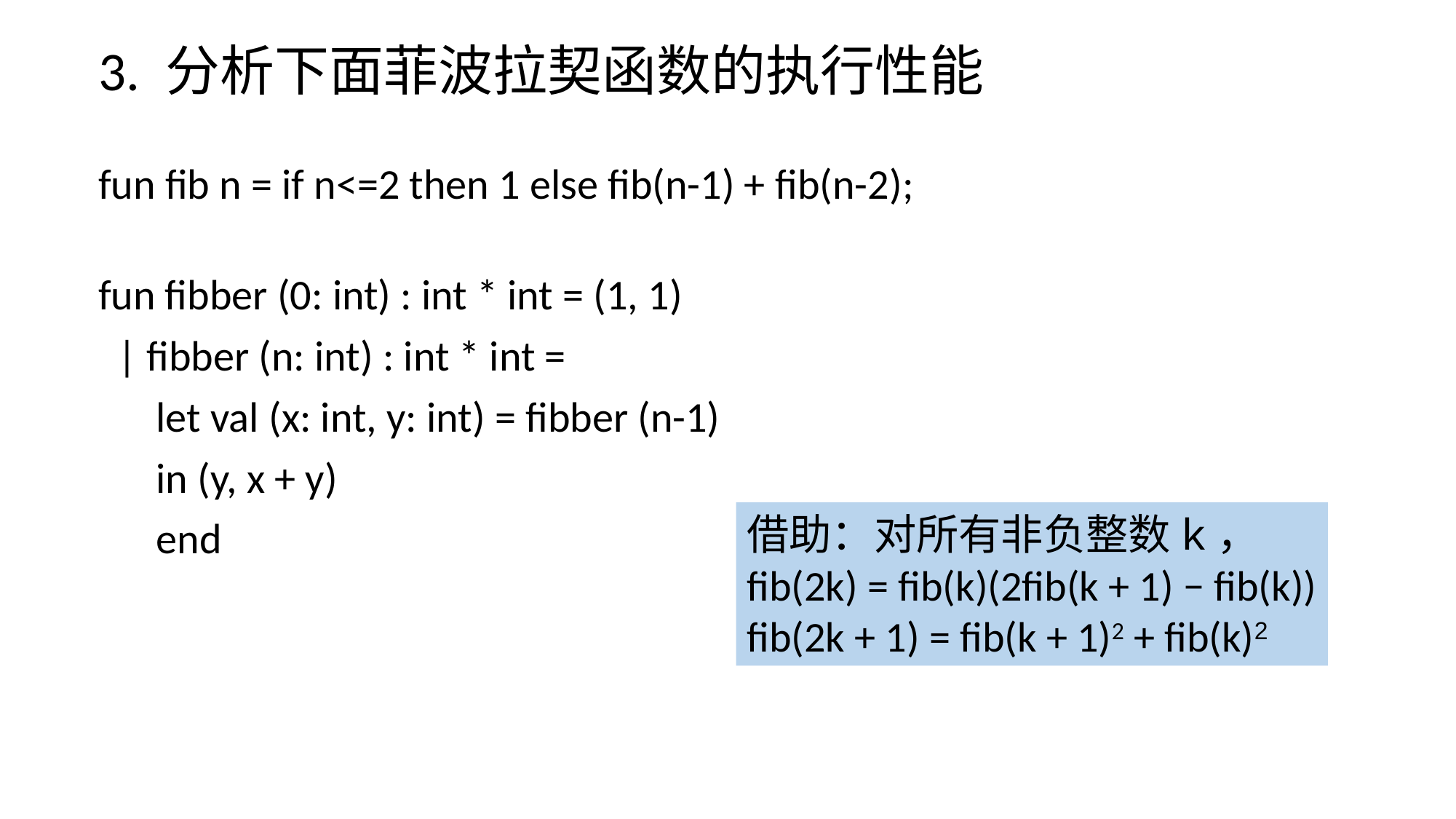

# 3. 分析下面菲波拉契函数的执行性能
fun fib n = if n<=2 then 1 else fib(n-1) + fib(n-2);
fun fibber (0: int) : int * int = (1, 1)
  | fibber (n: int) : int * int =
      let val (x: int, y: int) = fibber (n-1)
      in (y, x + y)
      end
借助：对所有非负整数k，
fib(2k) = fib(k)(2fib(k + 1) − fib(k))
fib(2k + 1) = fib(k + 1)2 + fib(k)2